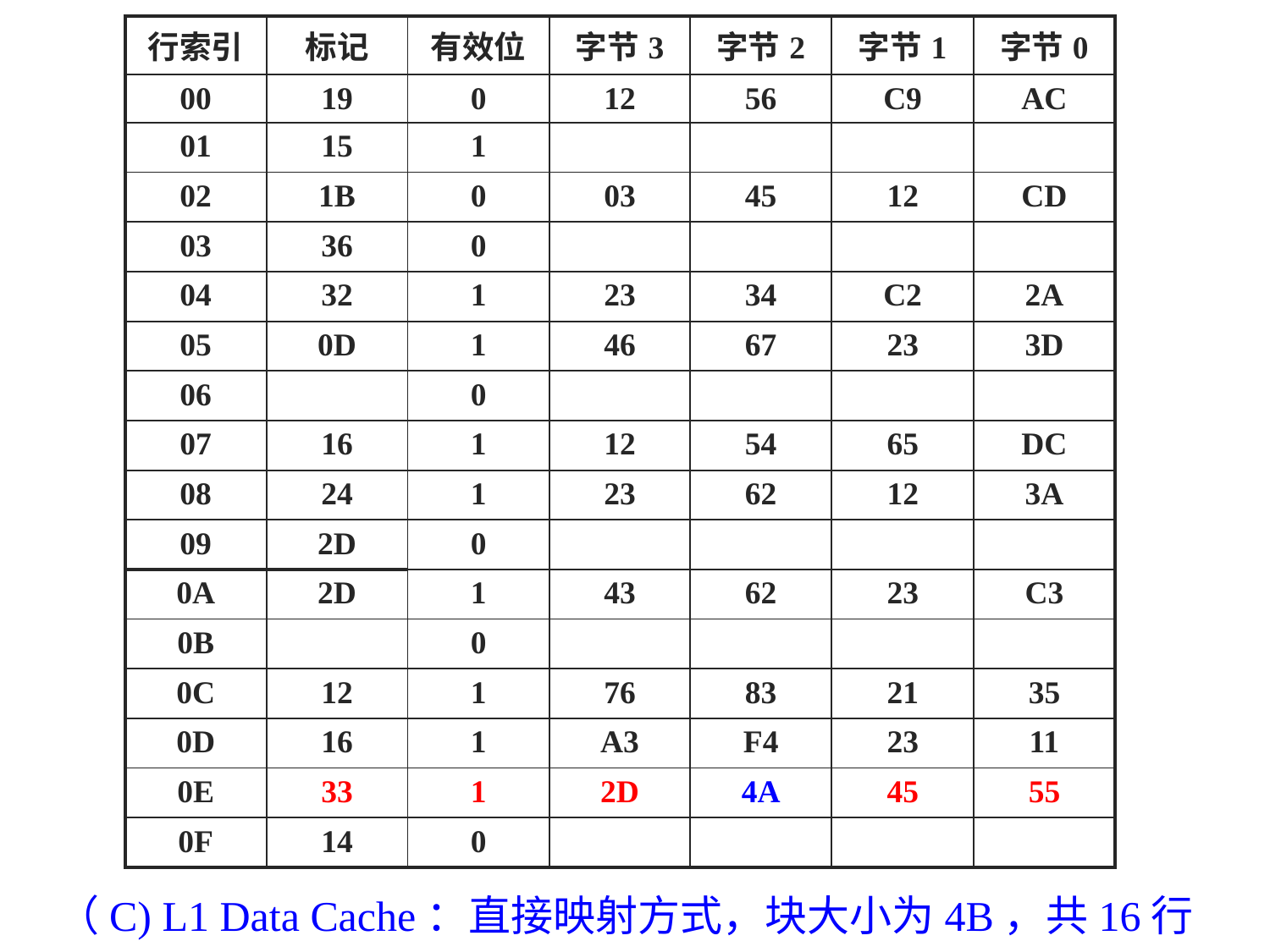

| 行索引 | 标记 | 有效位 | 字节3 | 字节2 | 字节1 | 字节0 |
| --- | --- | --- | --- | --- | --- | --- |
| 00 | 19 | 0 | 12 | 56 | C9 | AC |
| 01 | 15 | 1 |  |  |  |  |
| 02 | 1B | 0 | 03 | 45 | 12 | CD |
| 03 | 36 | 0 |  |  |  |  |
| 04 | 32 | 1 | 23 | 34 | C2 | 2A |
| 05 | 0D | 1 | 46 | 67 | 23 | 3D |
| 06 |  | 0 |  |  |  |  |
| 07 | 16 | 1 | 12 | 54 | 65 | DC |
| 08 | 24 | 1 | 23 | 62 | 12 | 3A |
| 09 | 2D | 0 |  |  |  |  |
| 0A | 2D | 1 | 43 | 62 | 23 | C3 |
| 0B |  | 0 |  |  |  |  |
| 0C | 12 | 1 | 76 | 83 | 21 | 35 |
| 0D | 16 | 1 | A3 | F4 | 23 | 11 |
| 0E | 33 | 1 | 2D | 4A | 45 | 55 |
| 0F | 14 | 0 |  |  |  |  |
（C) L1 Data Cache：直接映射方式，块大小为4B，共16行